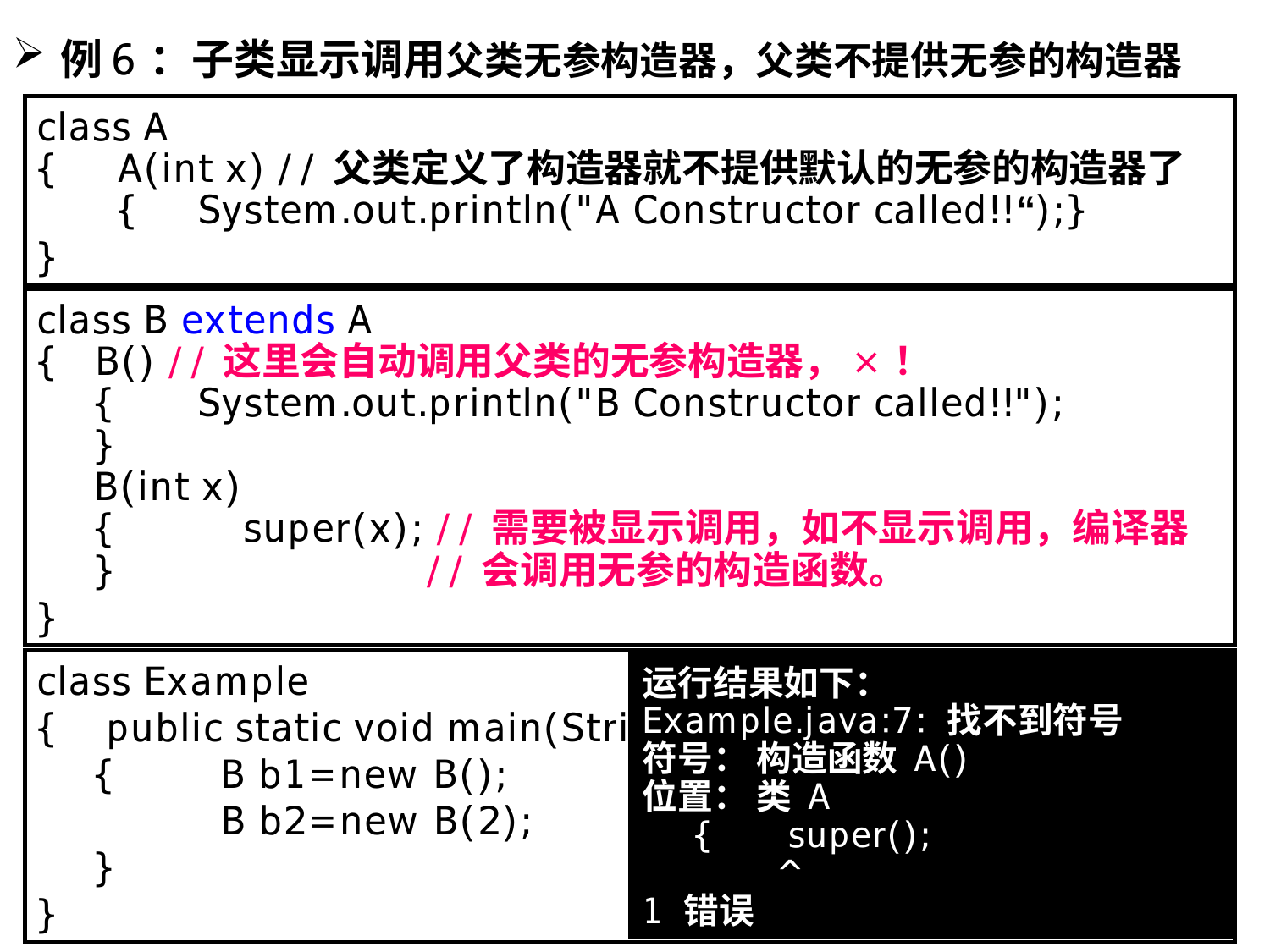

例6：子类显示调用父类无参构造器，父类不提供无参的构造器
class A
{     A(int x) //父类定义了构造器就不提供默认的无参的构造器了
       {     System.out.println("A Constructor called!!“);}
}
class B extends A
{   B() //这里会自动调用父类的无参构造器，×！
     {       System.out.println("B Constructor called!!");
     }
     B(int x)
     {           super(x); //需要被显示调用，如不显示调用，编译器
     }                           //会调用无参的构造函数。
}
class Example
{    public static void main(String args[])
     {         B b1=new B();
	     B b2=new B(2);
     }
}
运行结果如下：
Example.java:7: 找不到符号
符号： 构造函数 A()
位置： 类 A
     {       super();
             ^
1 错误